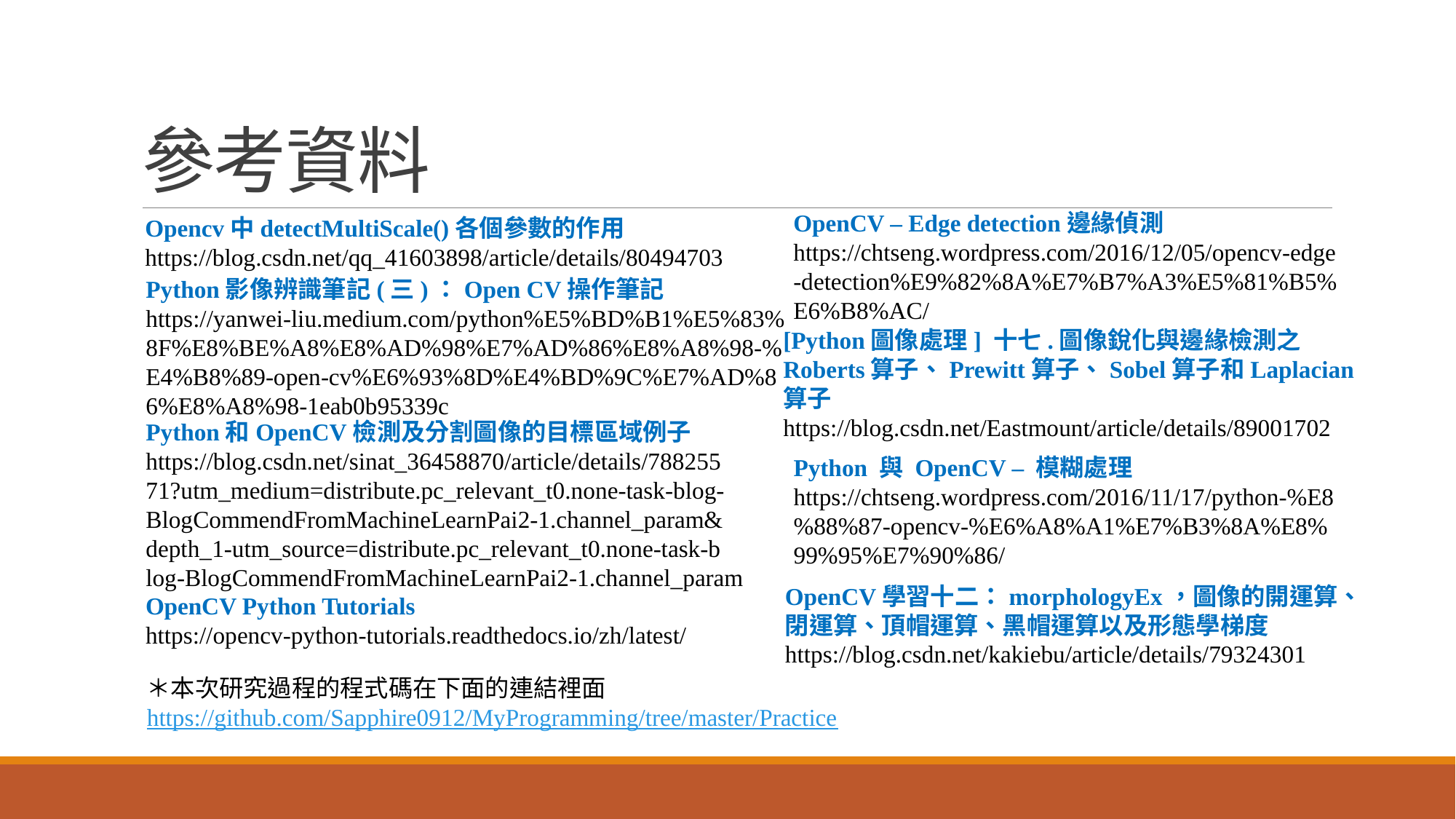

# 參考資料
OpenCV – Edge detection邊緣偵測
https://chtseng.wordpress.com/2016/12/05/opencv-edge
-detection%E9%82%8A%E7%B7%A3%E5%81%B5%
E6%B8%AC/
Opencv中detectMultiScale()各個參數的作用
https://blog.csdn.net/qq_41603898/article/details/80494703
Python影像辨識筆記(三)：Open CV操作筆記
https://yanwei-liu.medium.com/python%E5%BD%B1%E5%83%
8F%E8%BE%A8%E8%AD%98%E7%AD%86%E8%A8%98-%
E4%B8%89-open-cv%E6%93%8D%E4%BD%9C%E7%AD%8
6%E8%A8%98-1eab0b95339c
[Python圖像處理] 十七.圖像銳化與邊緣檢測之
Roberts算子、Prewitt算子、Sobel算子和Laplacian
算子
https://blog.csdn.net/Eastmount/article/details/89001702
Python和OpenCV檢測及分割圖像的目標區域例子
https://blog.csdn.net/sinat_36458870/article/details/788255
71?utm_medium=distribute.pc_relevant_t0.none-task-blog-
BlogCommendFromMachineLearnPai2-1.channel_param&
depth_1-utm_source=distribute.pc_relevant_t0.none-task-b
log-BlogCommendFromMachineLearnPai2-1.channel_param
Python 與 OpenCV – 模糊處理
https://chtseng.wordpress.com/2016/11/17/python-%E8
%88%87-opencv-%E6%A8%A1%E7%B3%8A%E8%
99%95%E7%90%86/
OpenCV學習十二：morphologyEx，圖像的開運算、
閉運算、頂帽運算、黑帽運算以及形態學梯度
https://blog.csdn.net/kakiebu/article/details/79324301
OpenCV Python Tutorials
https://opencv-python-tutorials.readthedocs.io/zh/latest/
＊本次研究過程的程式碼在下面的連結裡面
https://github.com/Sapphire0912/MyProgramming/tree/master/Practice